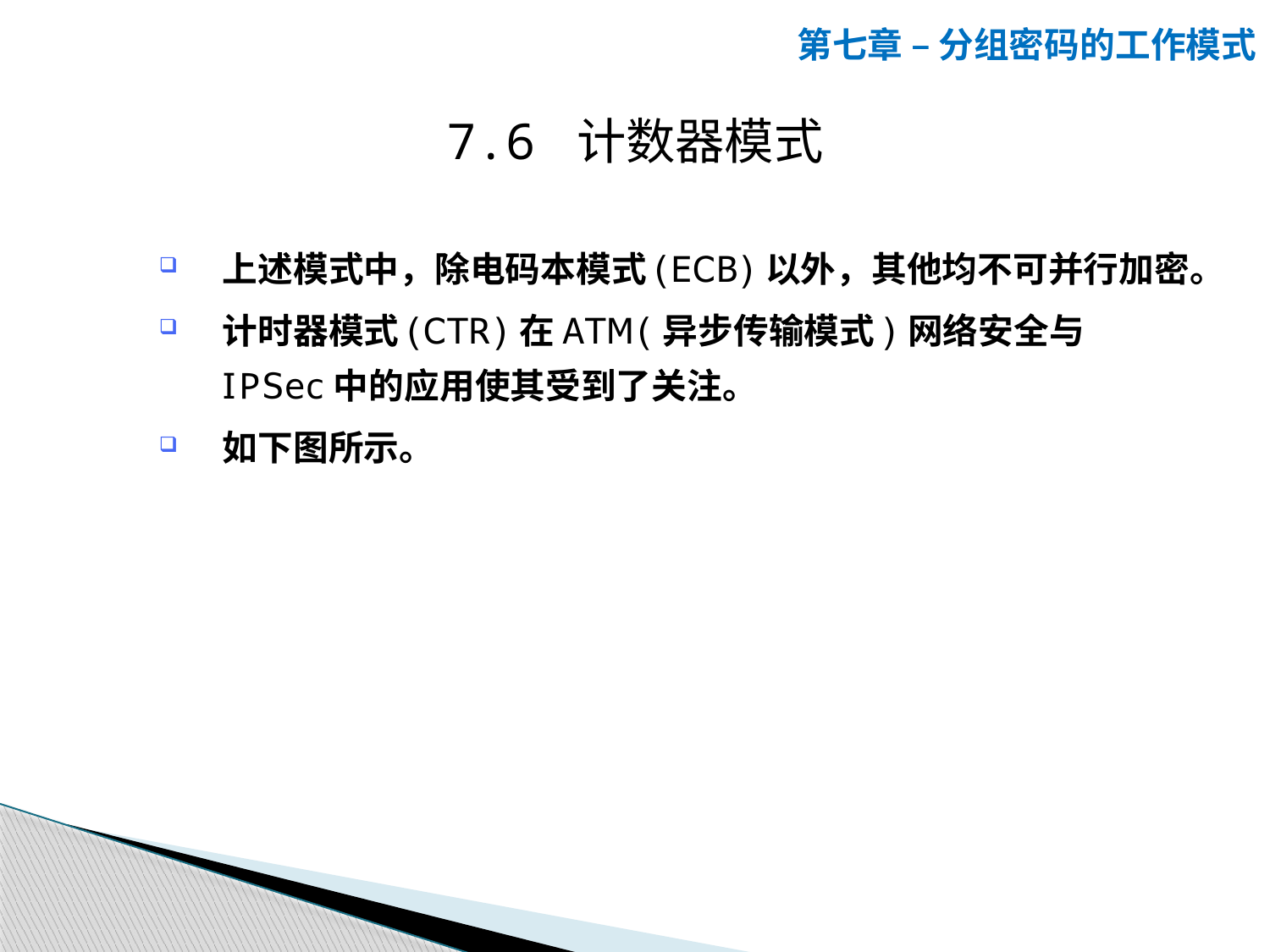

第七章 – 分组密码的工作模式
7.6 计数器模式
上述模式中，除电码本模式(ECB)以外，其他均不可并行加密。
计时器模式(CTR)在ATM(异步传输模式)网络安全与IPSec中的应用使其受到了关注。
如下图所示。